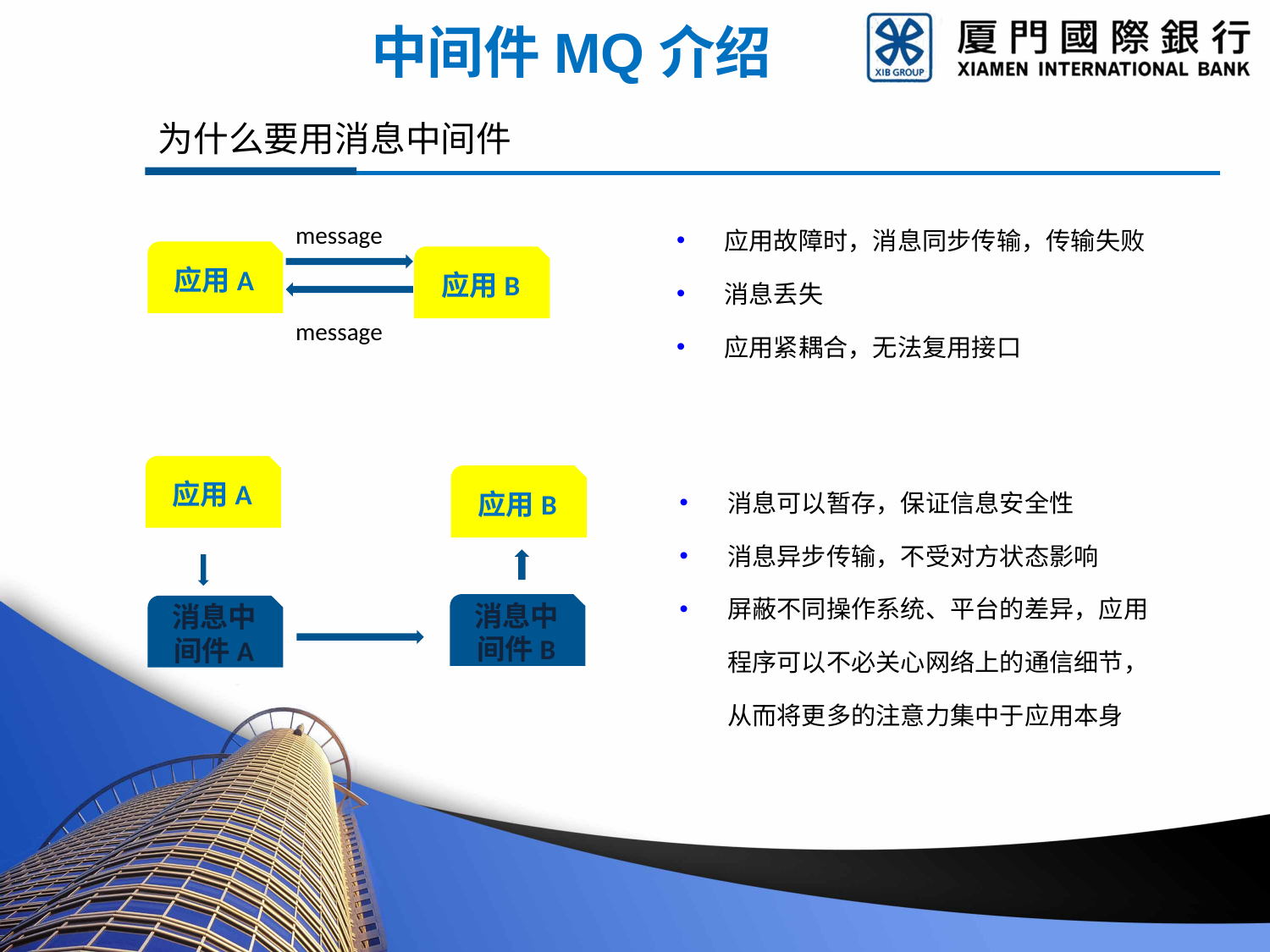

中间件MQ介绍
为什么要用消息中间件

应用故障时，消息同步传输，传输失败
消息丢失
应用紧耦合，无法复用接口
message
应用A
应用B

message
应用A
消息可以暂存，保证信息安全性
消息异步传输，不受对方状态影响
屏蔽不同操作系统、平台的差异，应用程序可以不必关心网络上的通信细节，从而将更多的注意力集中于应用本身

应用B

消息中间件B
消息中间件A